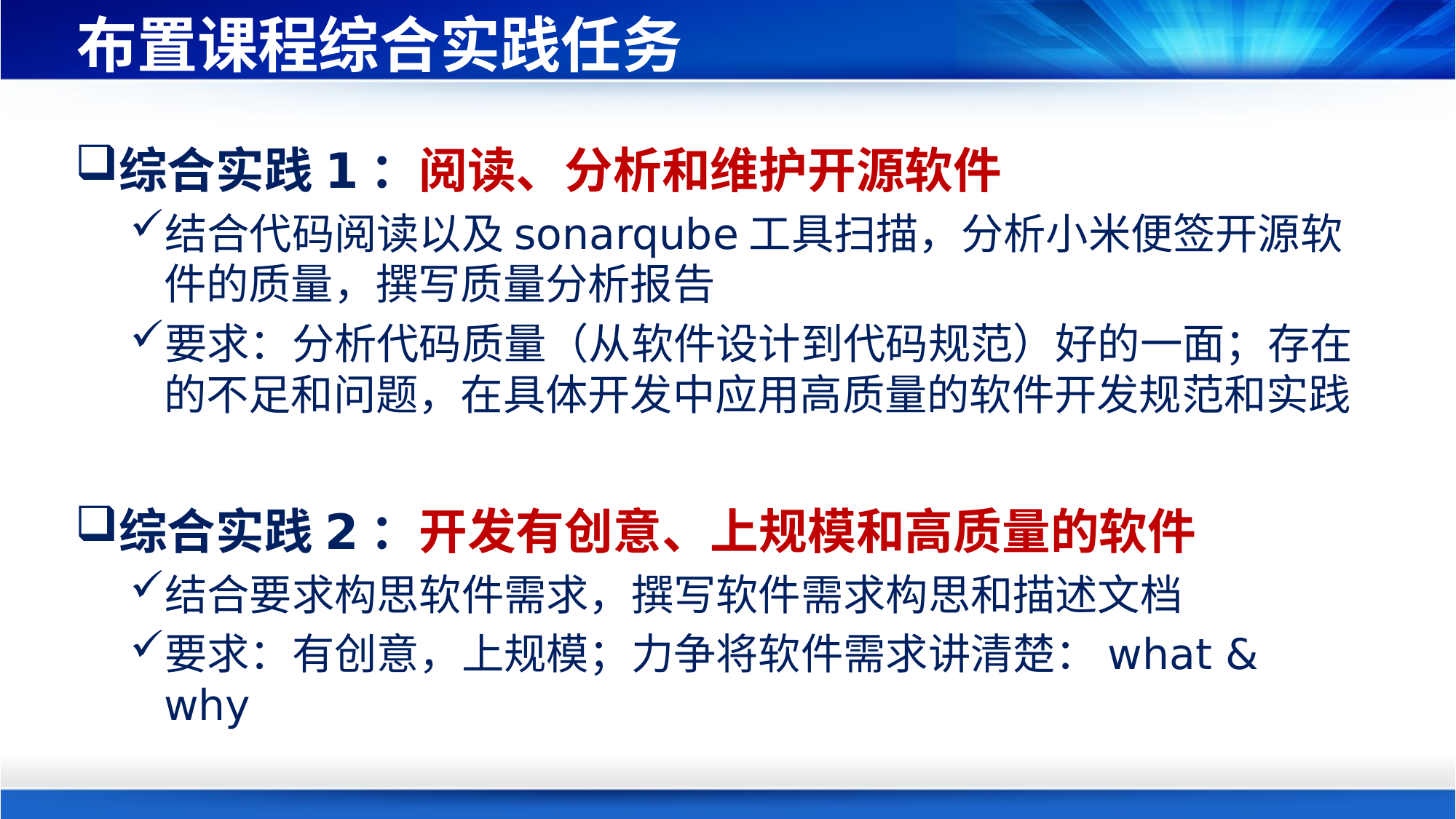

# 布置课程综合实践任务
综合实践1：阅读、分析和维护开源软件
结合代码阅读以及sonarqube工具扫描，分析小米便签开源软件的质量，撰写质量分析报告
要求：分析代码质量（从软件设计到代码规范）好的一面；存在的不足和问题，在具体开发中应用高质量的软件开发规范和实践

综合实践2：开发有创意、上规模和高质量的软件
结合要求构思软件需求，撰写软件需求构思和描述文档
要求：有创意，上规模；力争将软件需求讲清楚：what & why